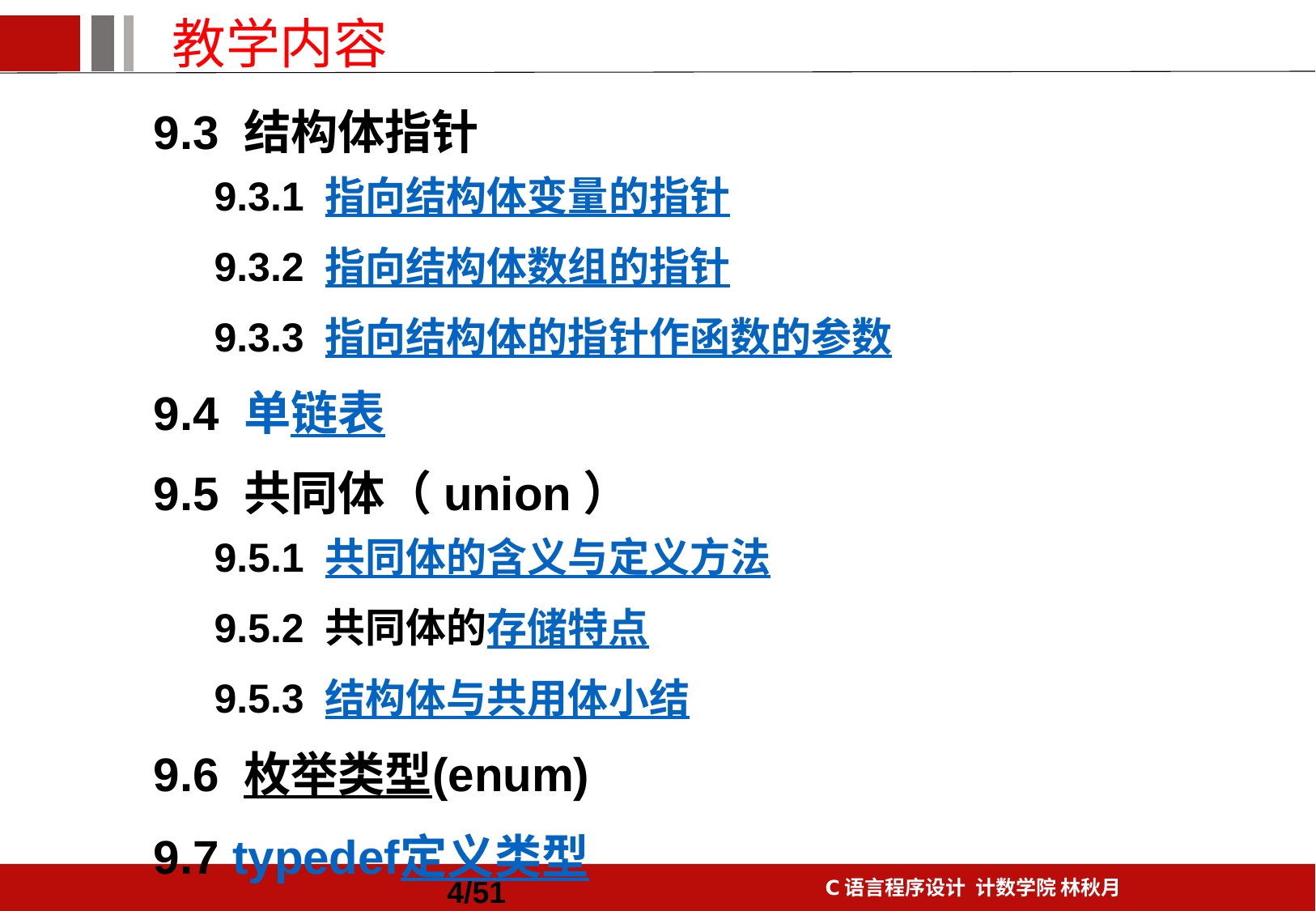

教学内容
9.3 结构体指针
9.3.1 指向结构体变量的指针
9.3.2 指向结构体数组的指针
9.3.3 指向结构体的指针作函数的参数
9.4 单链表
9.5 共同体（union）
9.5.1 共同体的含义与定义方法
9.5.2 共同体的存储特点
9.5.3 结构体与共用体小结
9.6 枚举类型(enum)
9.7 typedef定义类型